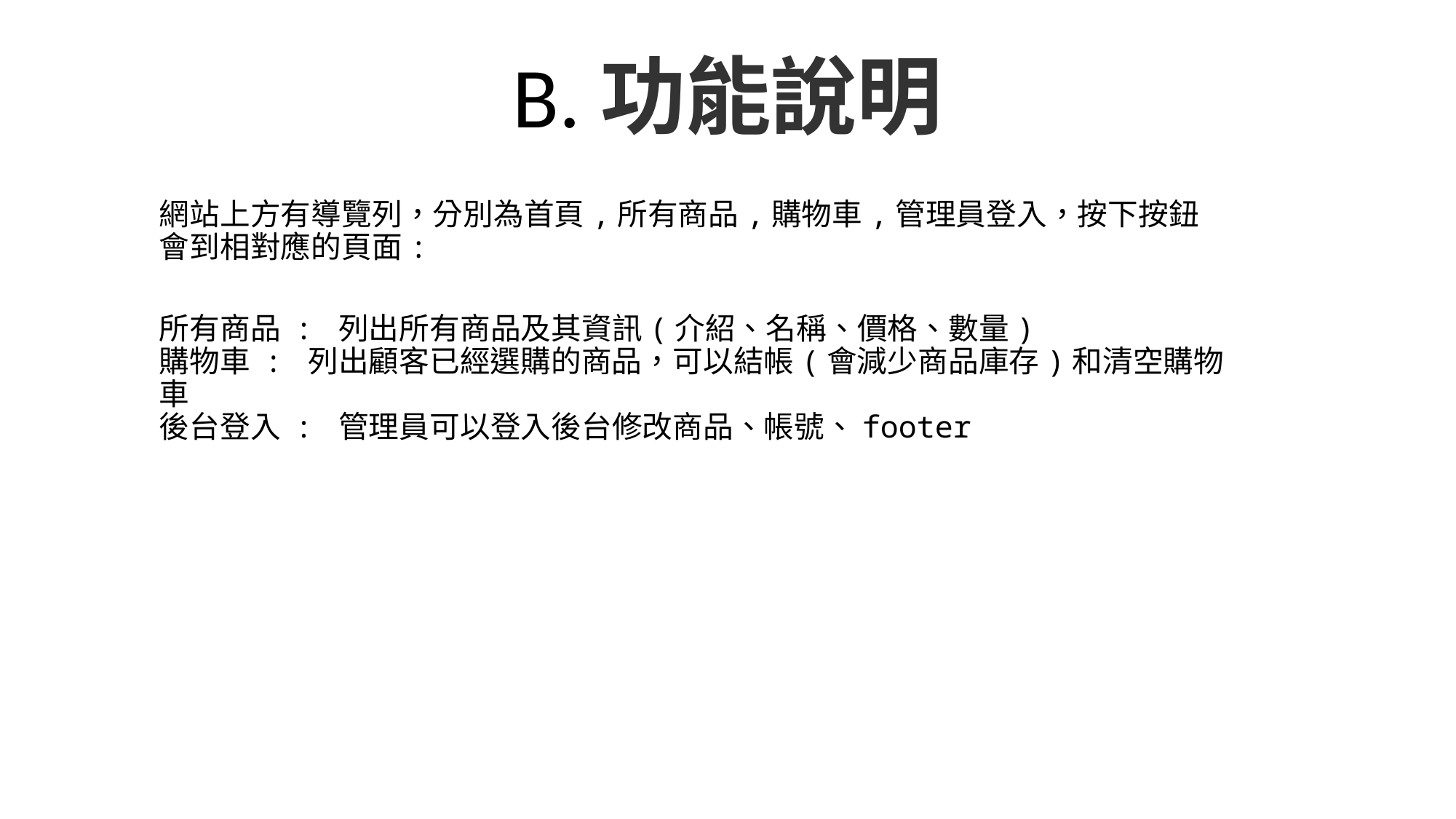

# B.功能說明
網站上方有導覽列，分別為首頁,所有商品,購物車,管理員登入，按下按鈕會到相對應的頁面:
所有商品 : 列出所有商品及其資訊(介紹、名稱、價格、數量)
購物車 : 列出顧客已經選購的商品，可以結帳(會減少商品庫存)和清空購物車
後台登入 : 管理員可以登入後台修改商品、帳號、footer